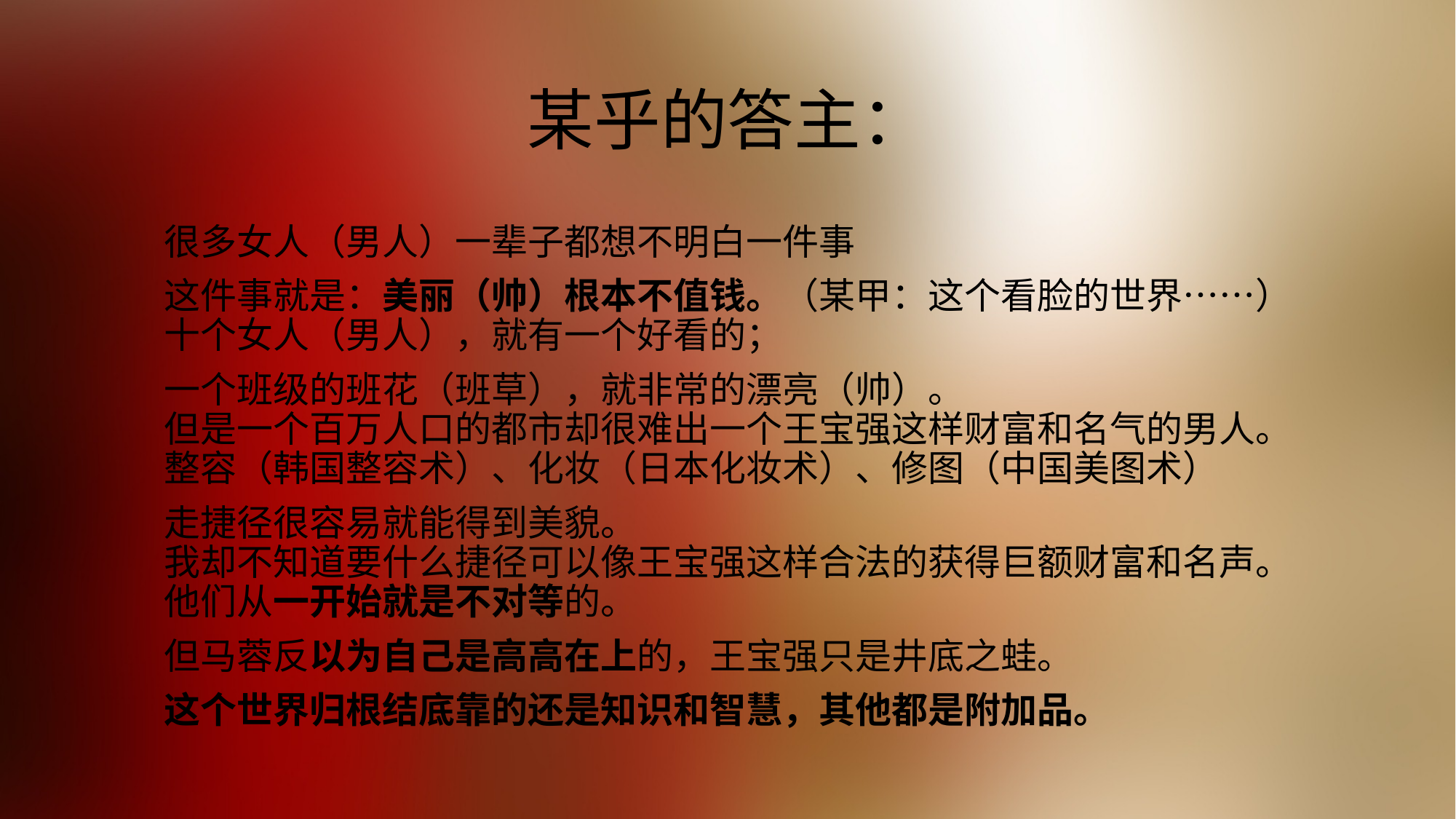

# 某乎的答主：
	很多女人（男人）一辈子都想不明白一件事
	这件事就是：美丽（帅）根本不值钱。（某甲：这个看脸的世界……）
	十个女人（男人），就有一个好看的；
	一个班级的班花（班草），就非常的漂亮（帅）。
	但是一个百万人口的都市却很难出一个王宝强这样财富和名气的男人。
	整容（韩国整容术）、化妆（日本化妆术）、修图（中国美图术）
	走捷径很容易就能得到美貌。
	我却不知道要什么捷径可以像王宝强这样合法的获得巨额财富和名声。
	他们从一开始就是不对等的。
	但马蓉反以为自己是高高在上的，王宝强只是井底之蛙。
	这个世界归根结底靠的还是知识和智慧，其他都是附加品。